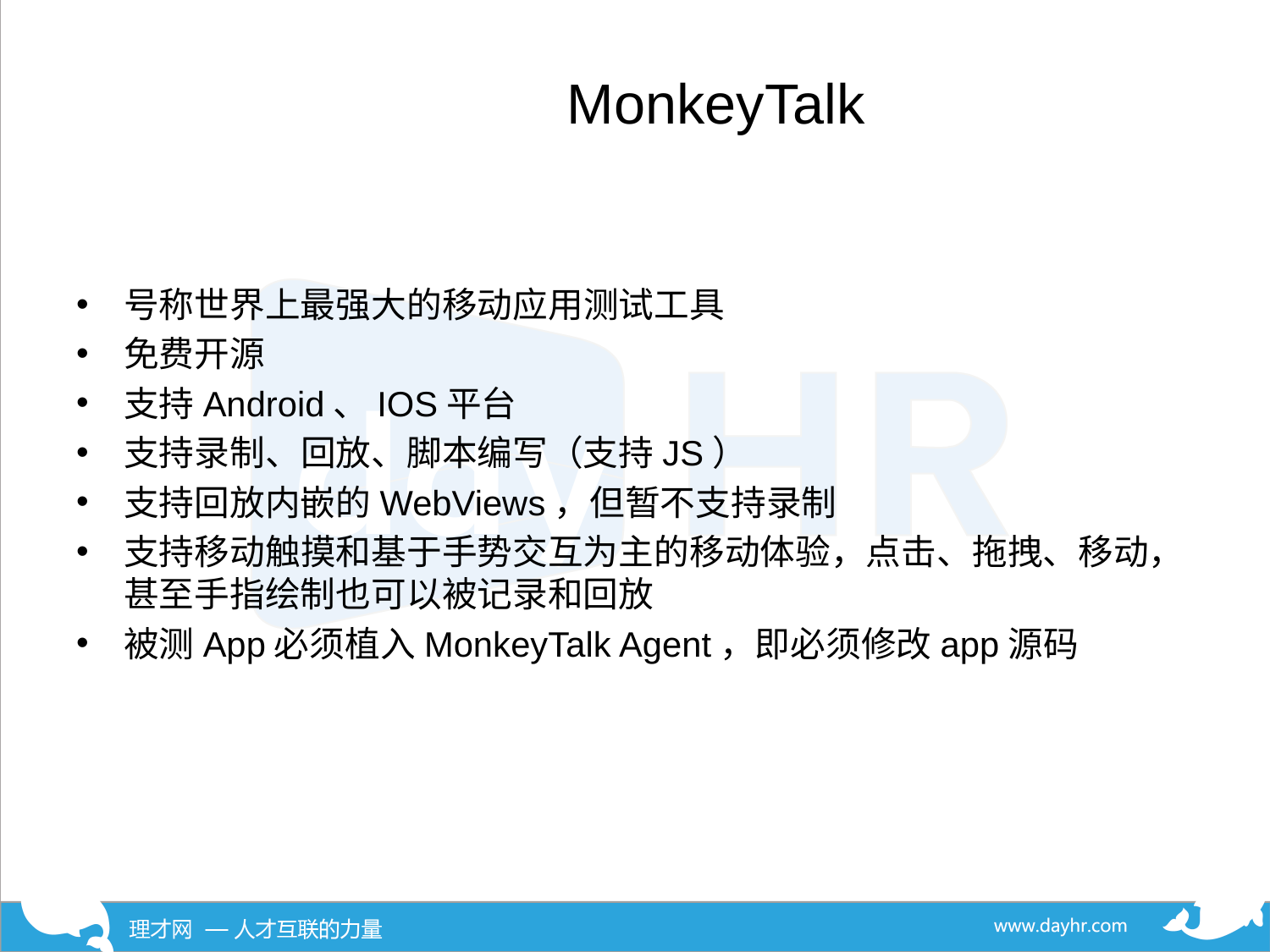

# MonkeyTalk
号称世界上最强大的移动应用测试工具
免费开源
支持Android、IOS平台
支持录制、回放、脚本编写（支持JS）
支持回放内嵌的WebViews，但暂不支持录制
支持移动触摸和基于手势交互为主的移动体验，点击、拖拽、移动，甚至手指绘制也可以被记录和回放
被测App必须植入MonkeyTalk Agent，即必须修改app源码